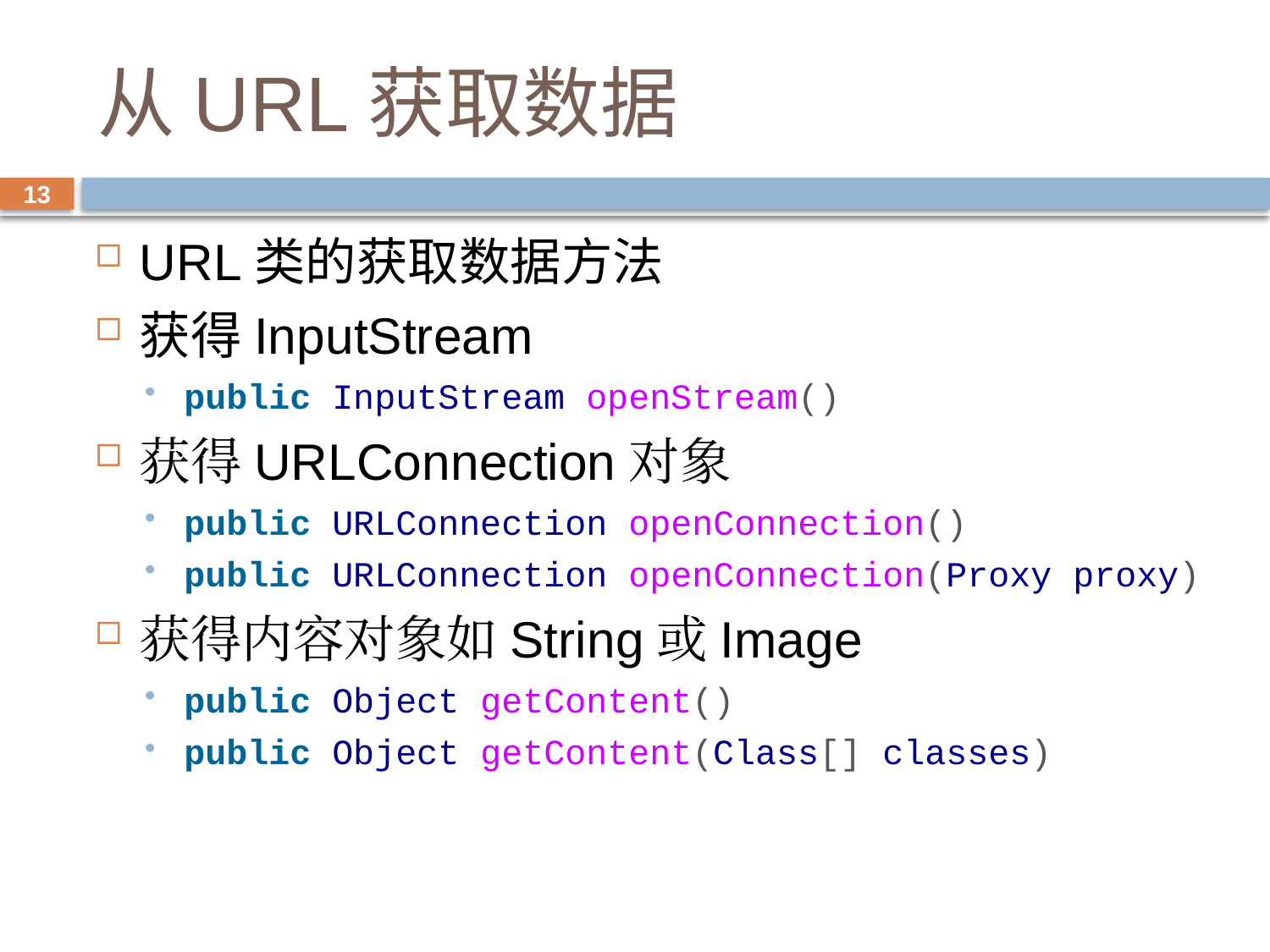

# 从URL获取数据
13
URL类的获取数据方法
获得InputStream
public InputStream openStream()
获得URLConnection对象
public URLConnection openConnection()
public URLConnection openConnection(Proxy proxy)
获得内容对象如String或Image
public Object getContent()
public Object getContent(Class[] classes)